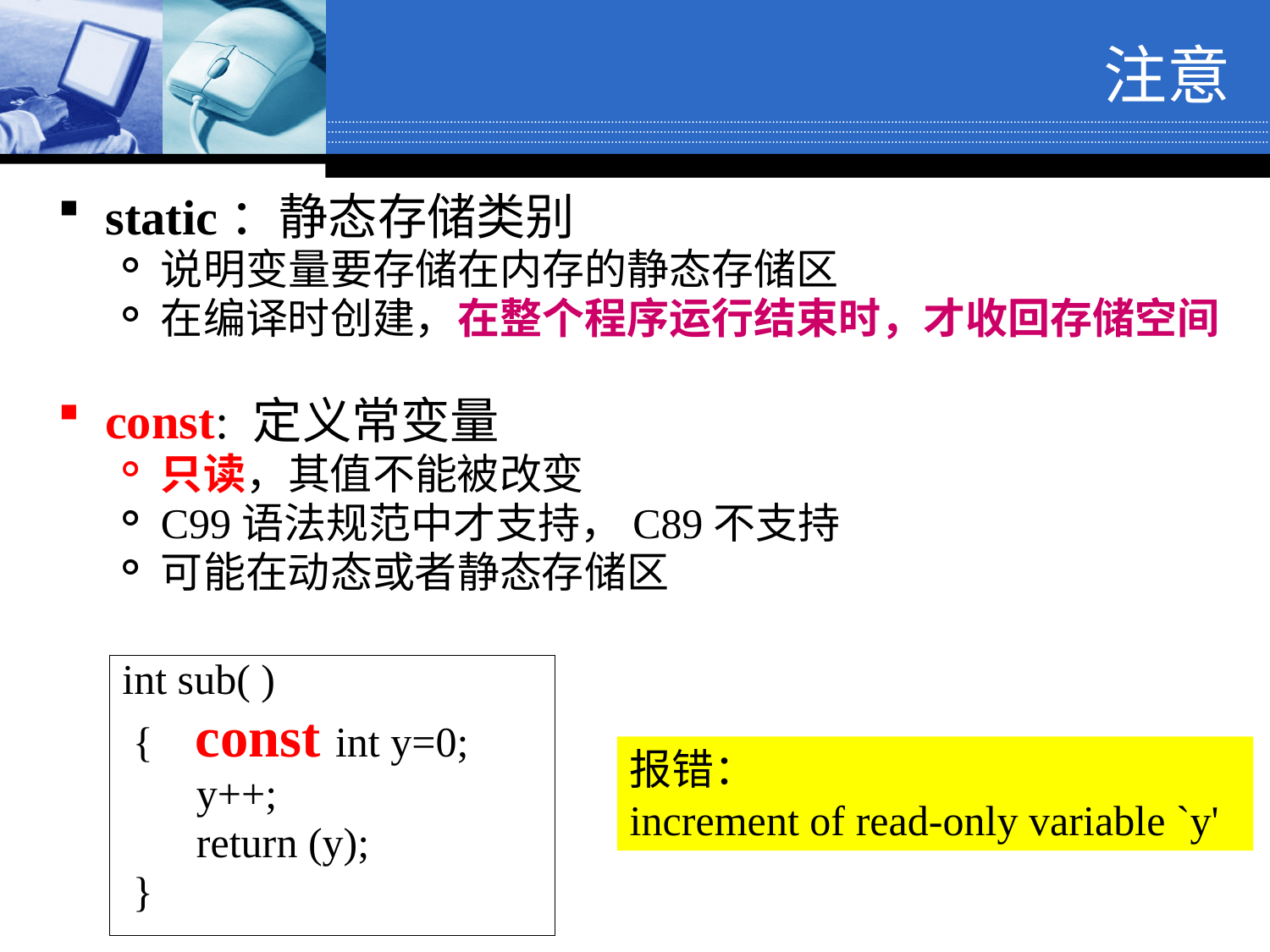

注意
static：静态存储类别
说明变量要存储在内存的静态存储区
在编译时创建，在整个程序运行结束时，才收回存储空间

const: 定义常变量
只读，其值不能被改变
C99语法规范中才支持，C89不支持
可能在动态或者静态存储区

int sub( )
 {    const int y=0;
       y++;
       return (y);
 }
报错：
increment of read-only variable `y'